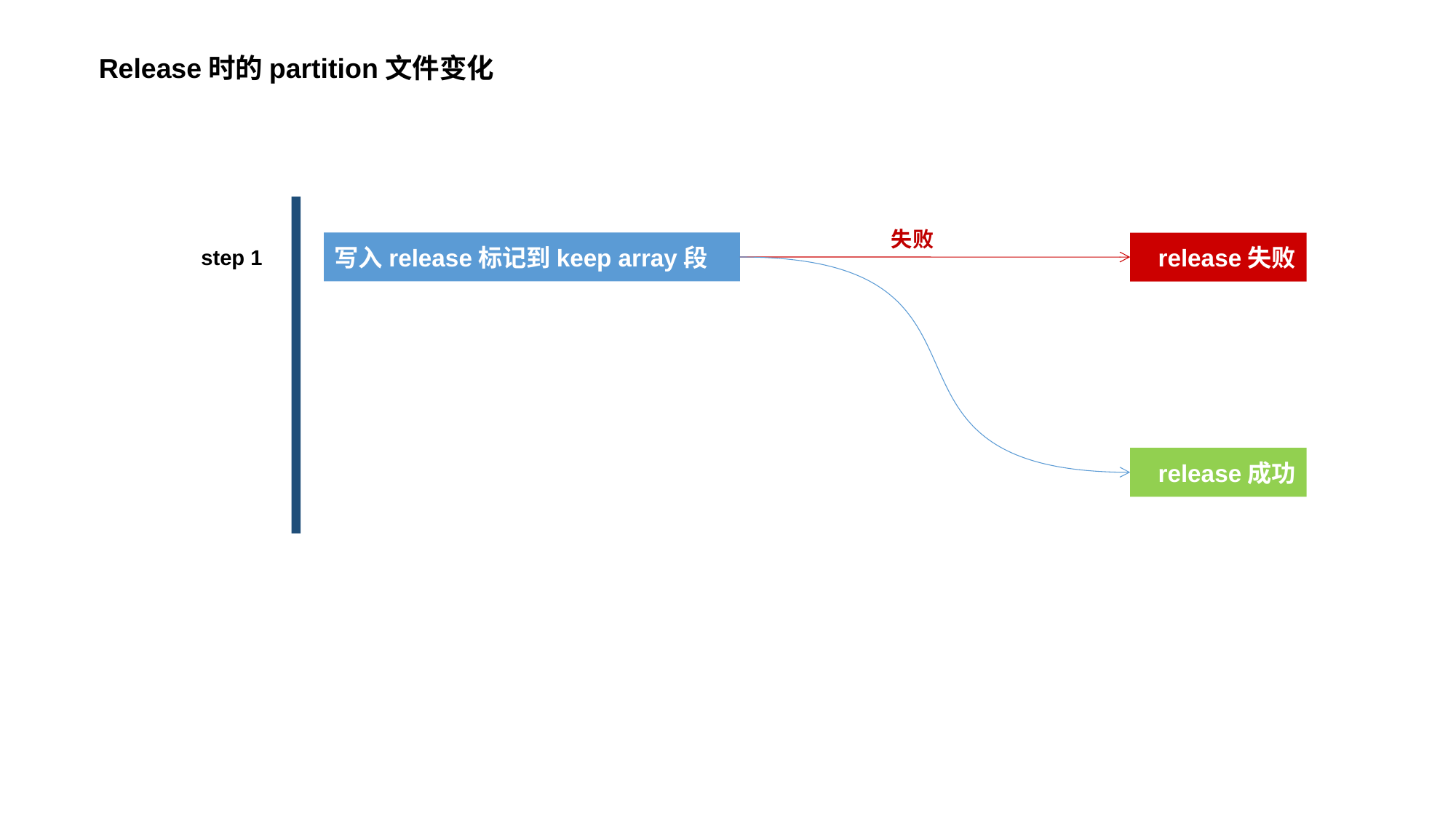

Release时的partition文件变化

失败
写入release标记到keep array段
release失败
step 1
release成功